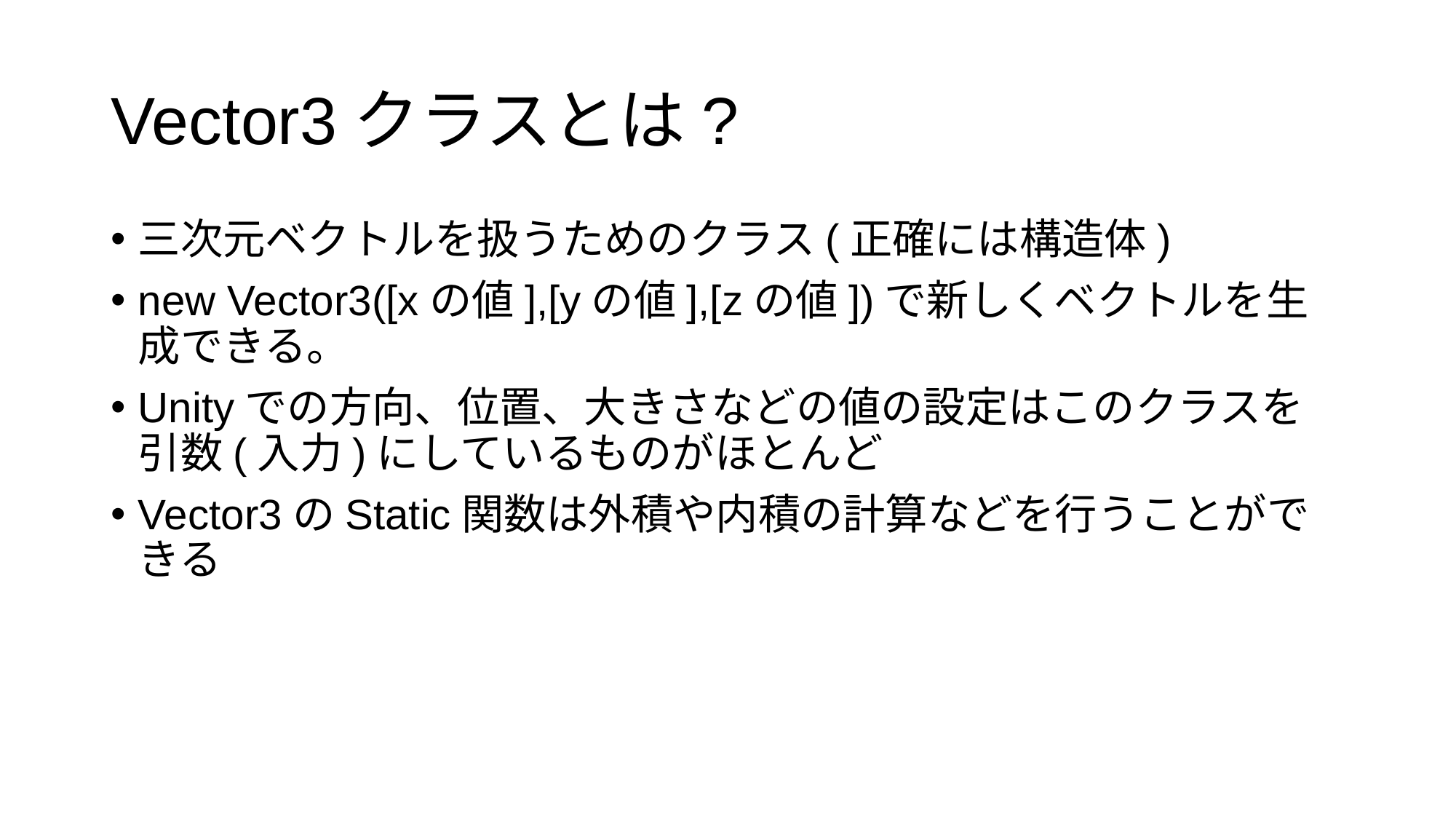

# Vector3クラスとは?
三次元ベクトルを扱うためのクラス(正確には構造体)
new Vector3([xの値],[yの値],[zの値])で新しくベクトルを生成できる。
Unityでの方向、位置、大きさなどの値の設定はこのクラスを引数(入力)にしているものがほとんど
Vector3のStatic関数は外積や内積の計算などを行うことができる